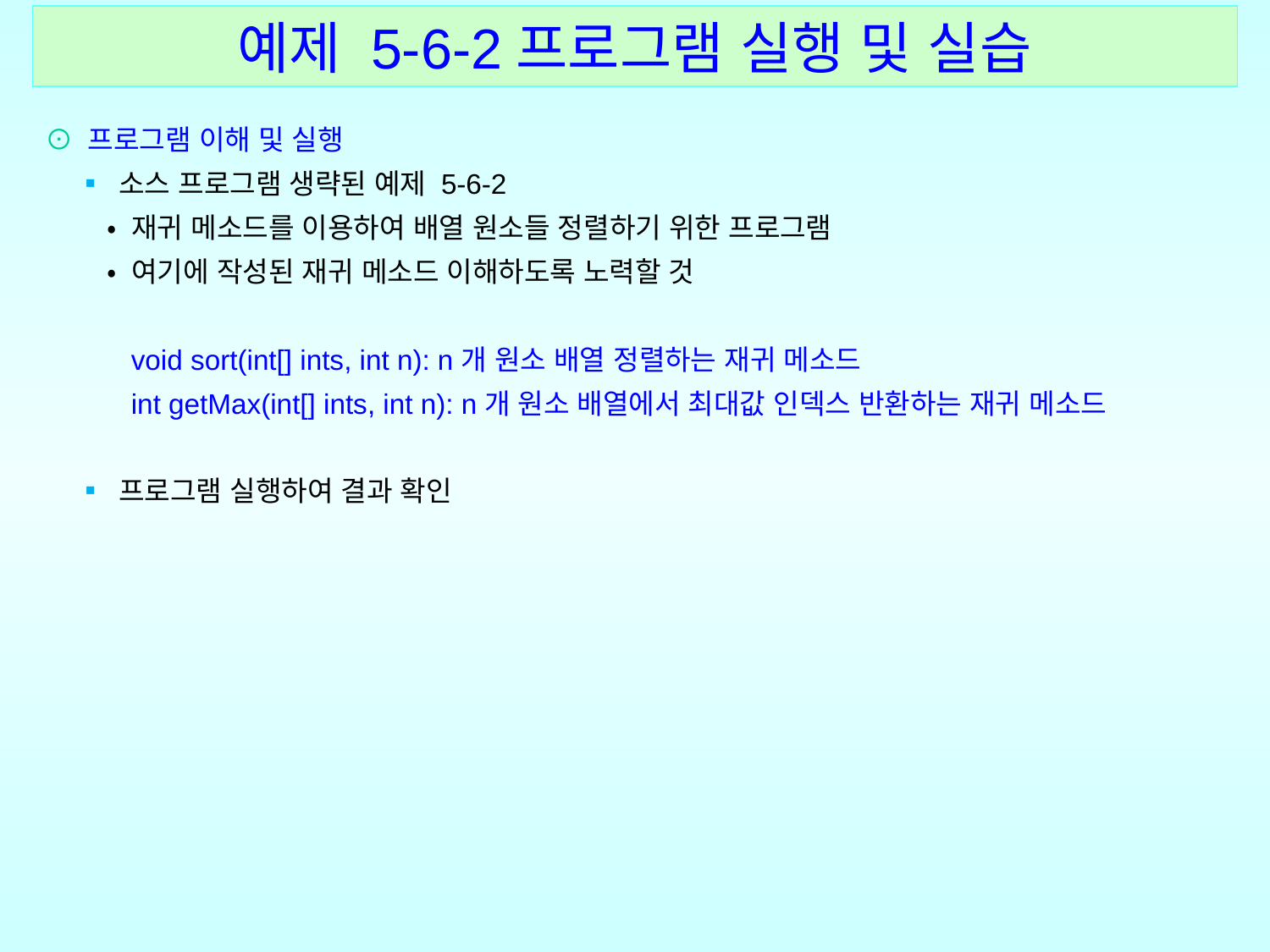

예제 5-6-2프로그램 실행 및 실습
⊙ 프로그램 이해 및 실행
    ▪ 소스 프로그램 생략된 예제 5-6-2
        • 재귀 메소드를 이용하여 배열 원소들 정렬하기 위한 프로그램
        • 여기에 작성된 재귀 메소드 이해하도록 노력할 것

           void sort(int[] ints, int n): n개 원소 배열 정렬하는 재귀 메소드
           int getMax(int[] ints, int n): n개 원소 배열에서 최대값 인덱스 반환하는 재귀 메소드

    ▪ 프로그램 실행하여 결과 확인